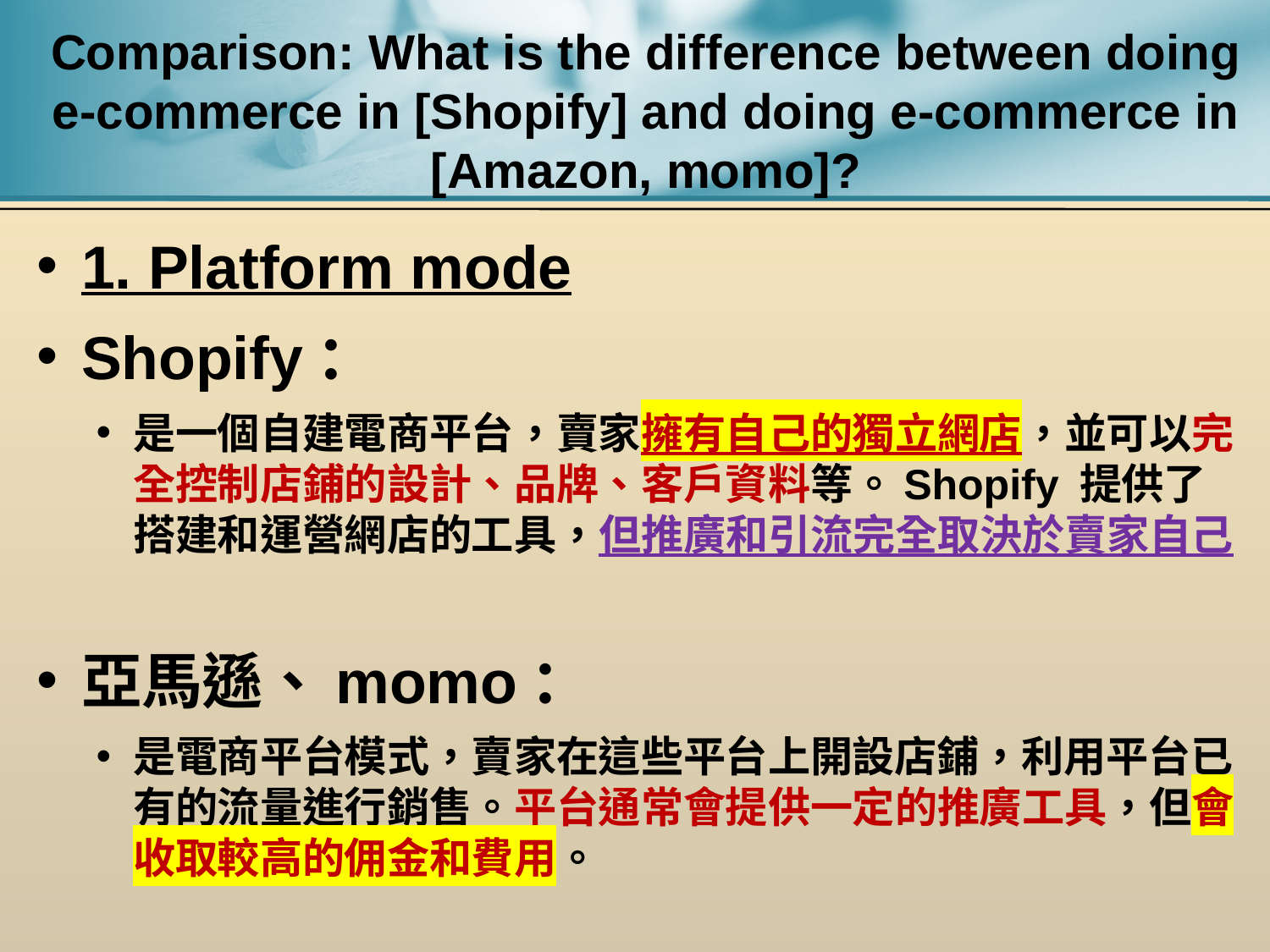

# Comparison: What is the difference between doing e-commerce in [Shopify] and doing e-commerce in [Amazon, momo]?
1. Platform mode
Shopify：
是一個自建電商平台，賣家擁有自己的獨立網店，並可以完全控制店鋪的設計、品牌、客戶資料等。Shopify 提供了搭建和運營網店的工具，但推廣和引流完全取決於賣家自己

亞馬遜、momo：
是電商平台模式，賣家在這些平台上開設店鋪，利用平台已有的流量進行銷售。平台通常會提供一定的推廣工具，但會收取較高的佣金和費用。